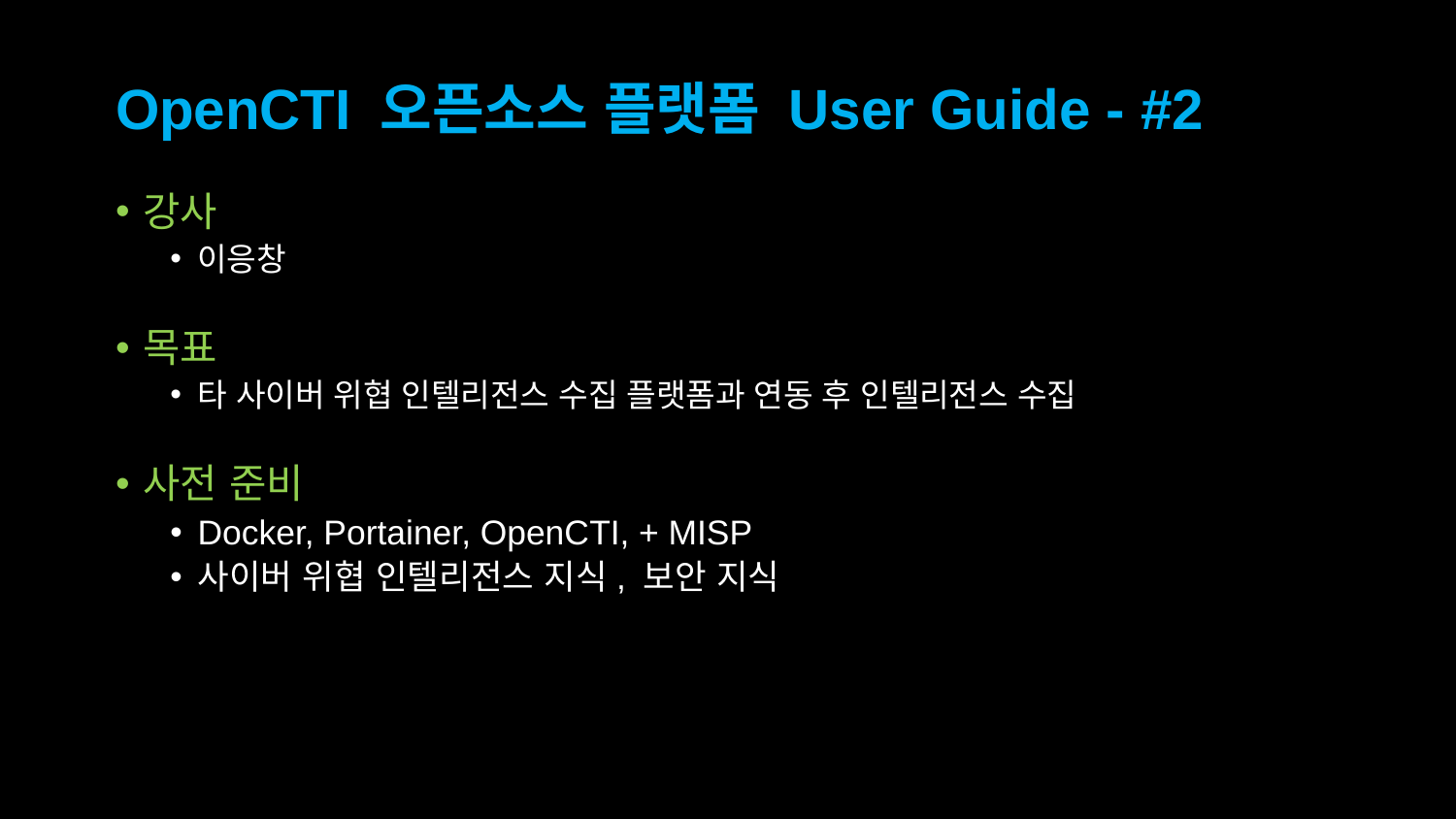

# OpenCTI 오픈소스 플랫폼 User Guide - #2
강사
이응창
목표
타 사이버 위협 인텔리전스 수집 플랫폼과 연동 후 인텔리전스 수집
사전 준비
Docker, Portainer, OpenCTI, + MISP
사이버 위협 인텔리전스 지식, 보안 지식